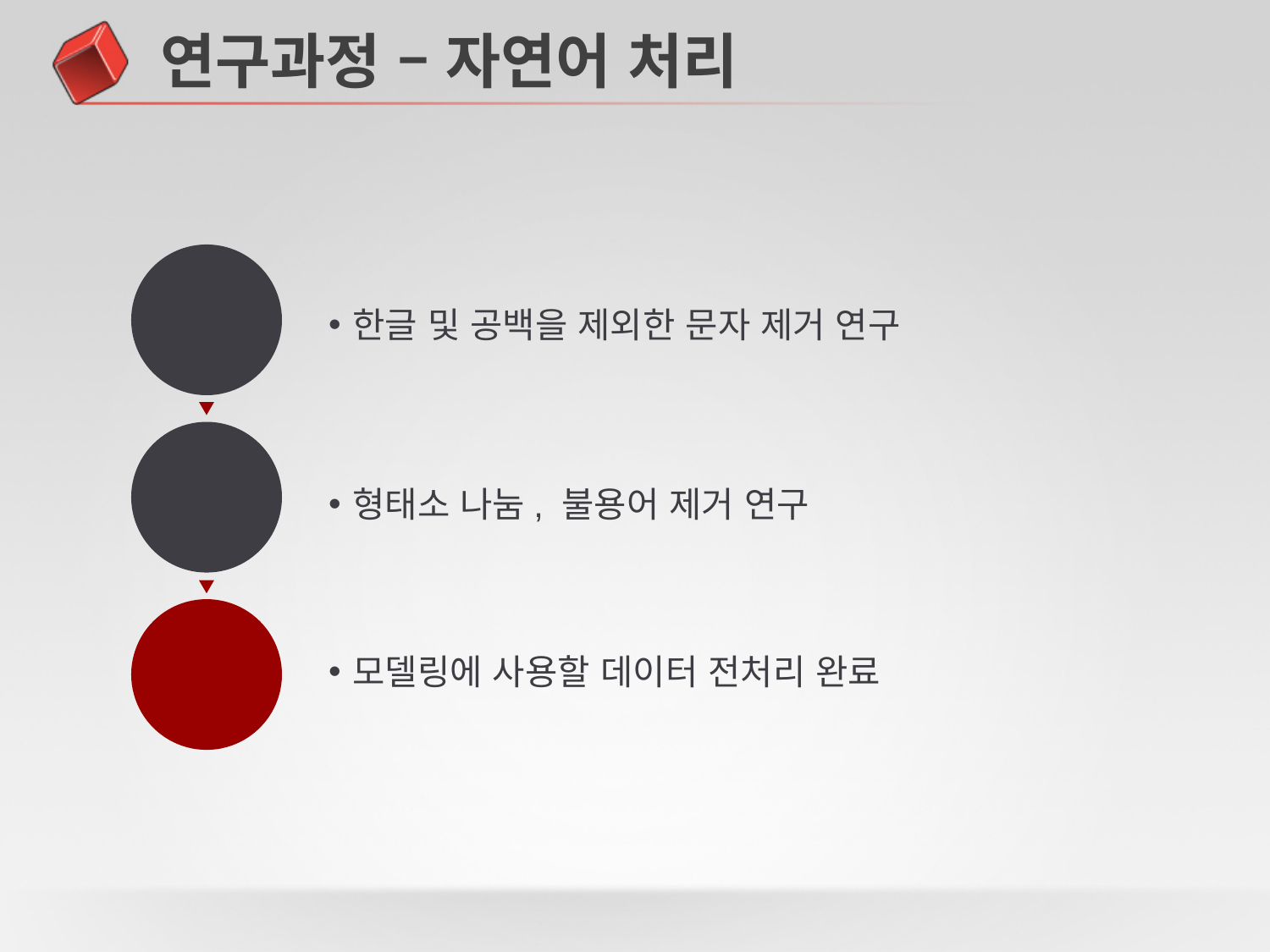

# 연구과정 – 자연어 처리
연구 1
한글 및 공백을 제외한 문자 제거 연구

연구 2
형태소 나눔, 불용어 제거 연구

데이터
전처리
모델링에 사용할 데이터 전처리 완료